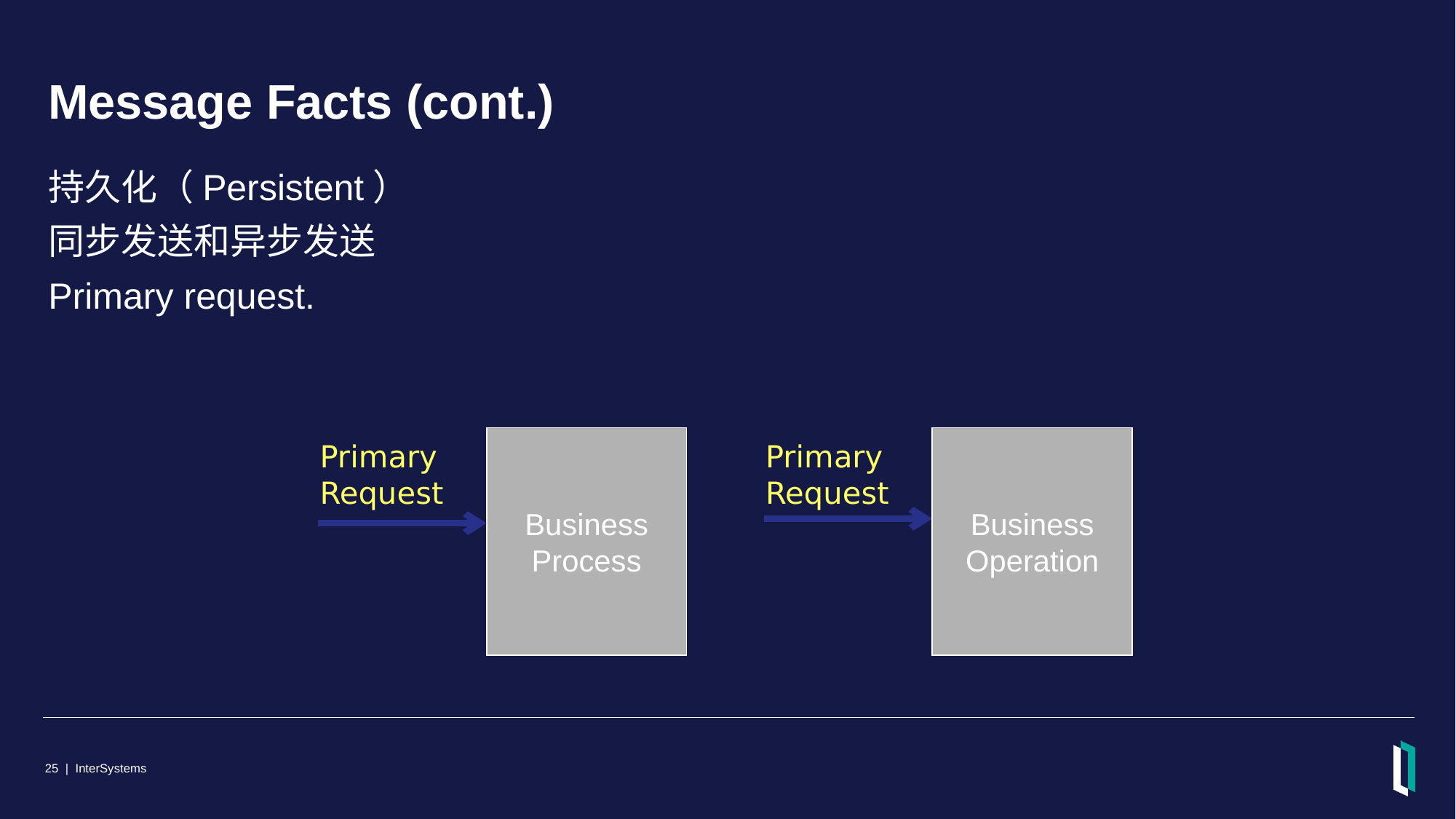

# Message Facts (cont.)
持久化（Persistent）
同步发送和异步发送
Primary request.
Business
Process
Business
Operation
Primary
Request
Primary
Request